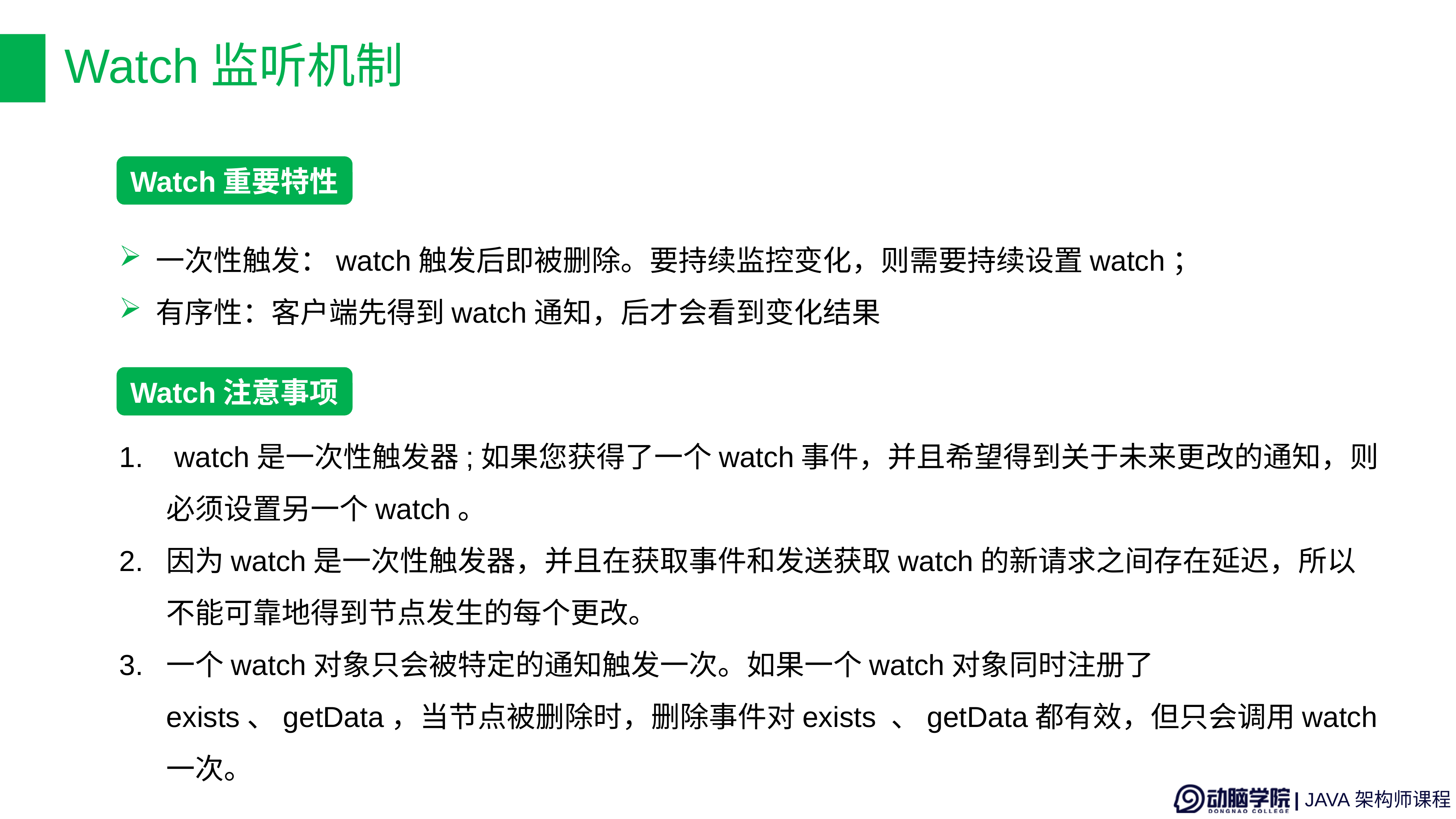

# Watch监听机制
Watch重要特性
 一次性触发：watch触发后即被删除。要持续监控变化，则需要持续设置watch；
 有序性：客户端先得到watch通知，后才会看到变化结果
Watch注意事项
 watch是一次性触发器;如果您获得了一个watch事件，并且希望得到关于未来更改的通知，则必须设置另一个watch。
因为watch是一次性触发器，并且在获取事件和发送获取watch的新请求之间存在延迟，所以不能可靠地得到节点发生的每个更改。
一个watch对象只会被特定的通知触发一次。如果一个watch对象同时注册了exists、getData，当节点被删除时，删除事件对exists 、getData都有效，但只会调用watch一次。